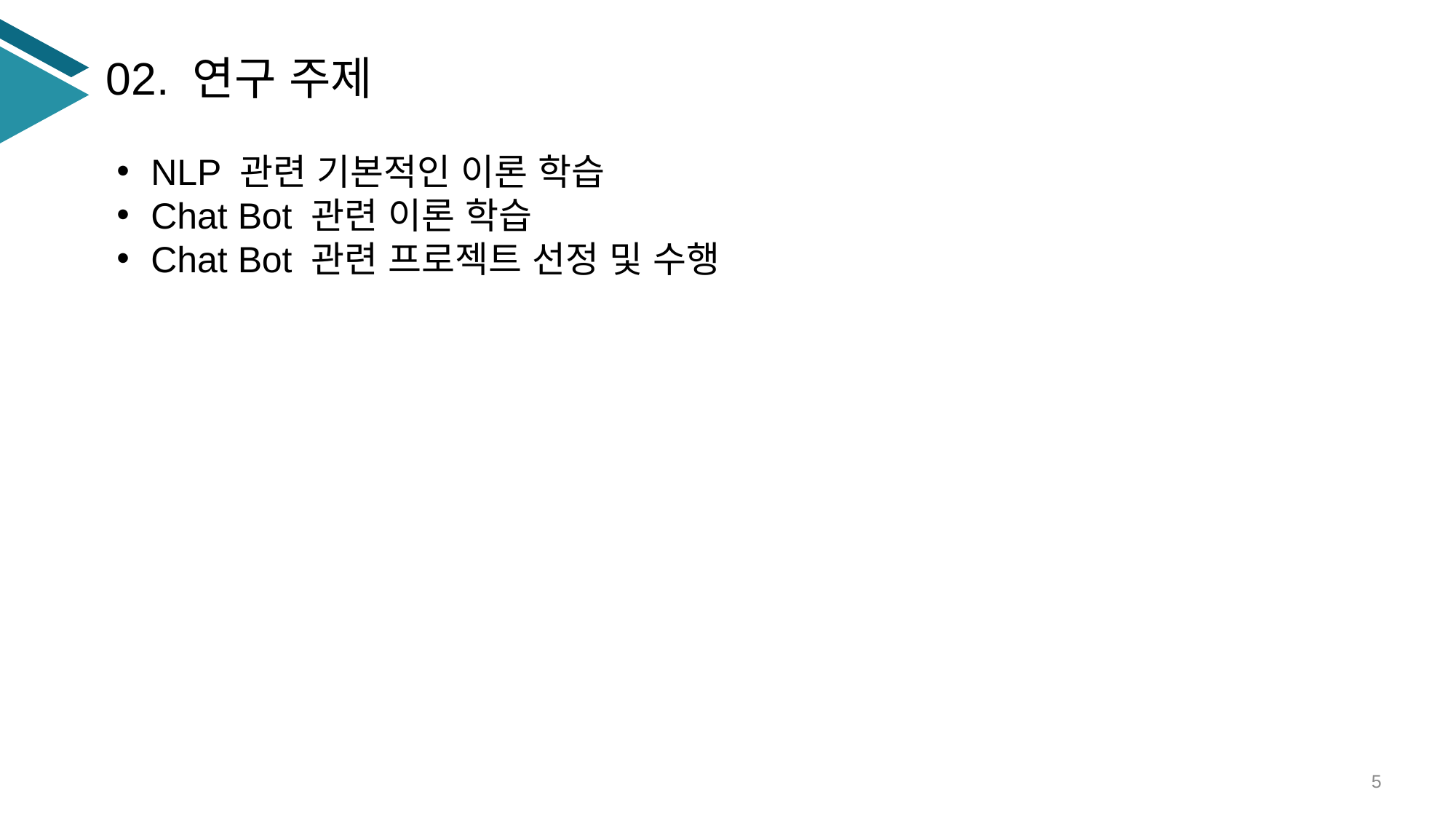

02. 연구 주제

NLP 관련 기본적인 이론 학습
Chat Bot 관련 이론 학습
Chat Bot 관련 프로젝트 선정 및 수행
5